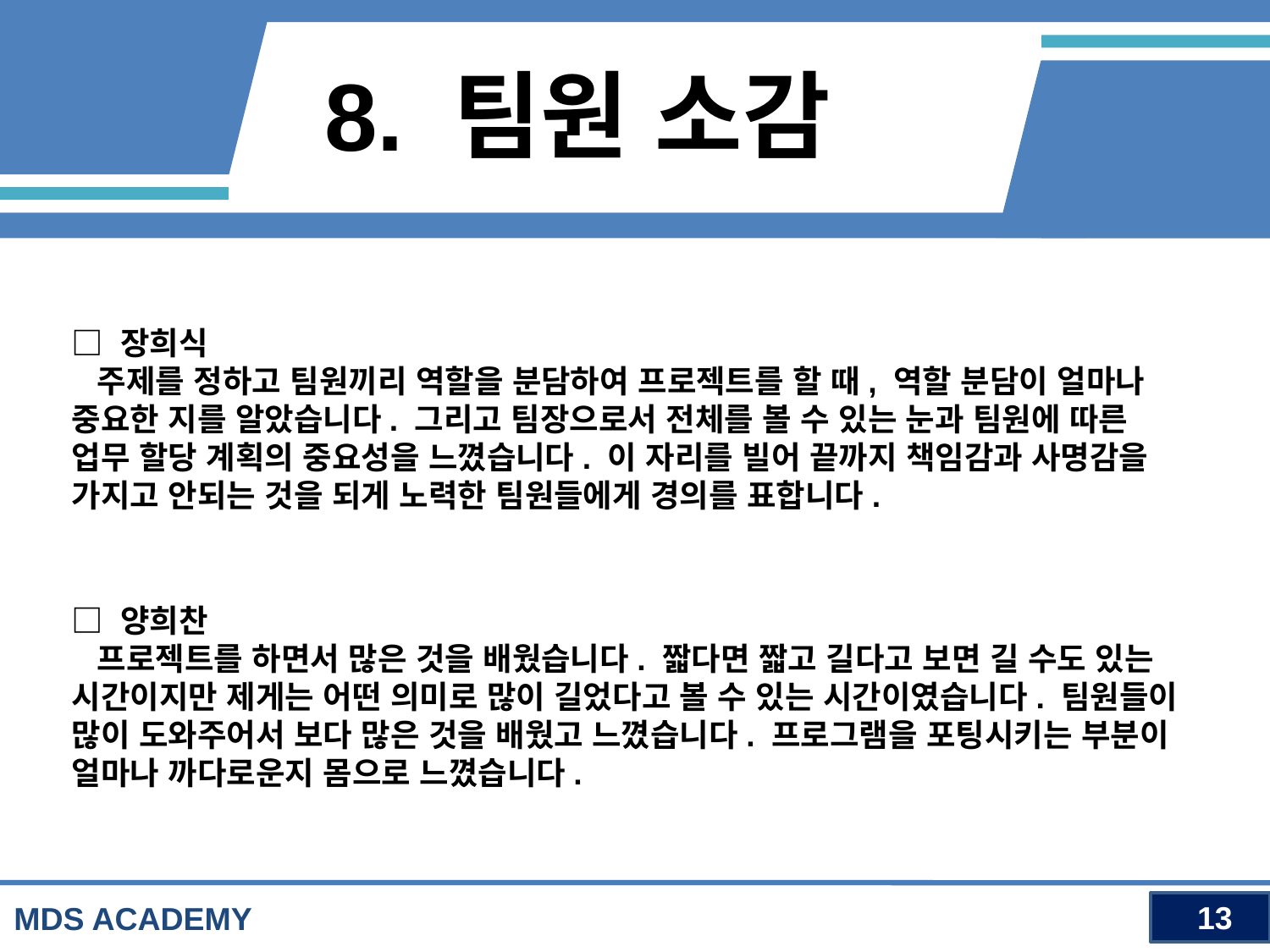

8. 팀원 소감

□ 장희식
  주제를 정하고 팀원끼리 역할을 분담하여 프로젝트를 할 때, 역할 분담이 얼마나 중요한 지를 알았습니다. 그리고 팀장으로서 전체를 볼 수 있는 눈과 팀원에 따른 업무 할당 계획의 중요성을 느꼈습니다. 이 자리를 빌어 끝까지 책임감과 사명감을 가지고 안되는 것을 되게 노력한 팀원들에게 경의를 표합니다.
□ 양희찬
  프로젝트를 하면서 많은 것을 배웠습니다. 짧다면 짧고 길다고 보면 길 수도 있는 시간이지만 제게는 어떤 의미로 많이 길었다고 볼 수 있는 시간이였습니다. 팀원들이 많이 도와주어서 보다 많은 것을 배웠고 느꼈습니다. 프로그램을 포팅시키는 부분이 얼마나 까다로운지 몸으로 느꼈습니다.
MDS ACADEMY
 13